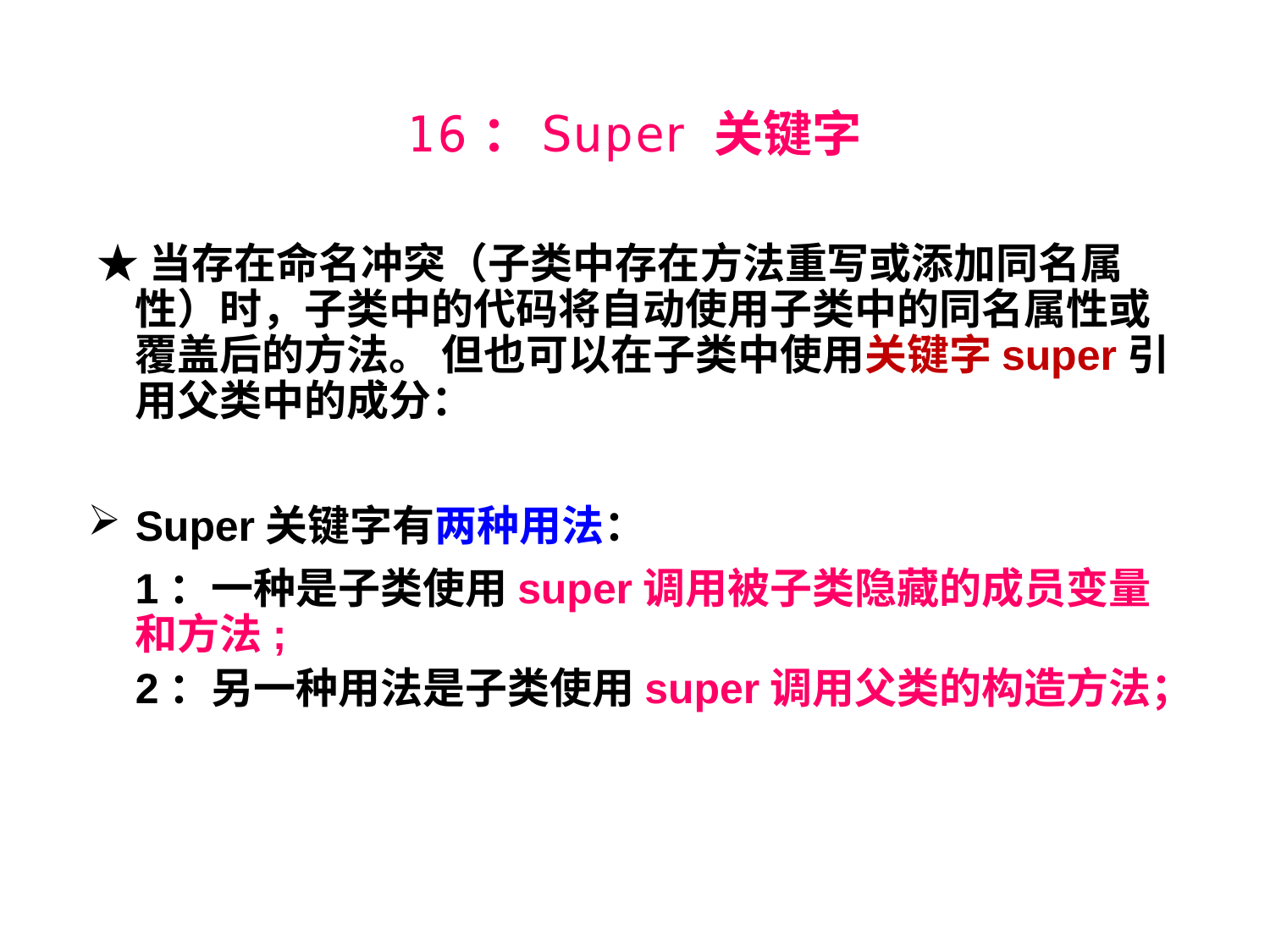

16：Super 关键字
 ★当存在命名冲突（子类中存在方法重写或添加同名属性）时，子类中的代码将自动使用子类中的同名属性或覆盖后的方法。 但也可以在子类中使用关键字super引用父类中的成分：

Super关键字有两种用法：
    1：一种是子类使用super调用被子类隐藏的成员变量和方法;
	2：另一种用法是子类使用super调用父类的构造方法；